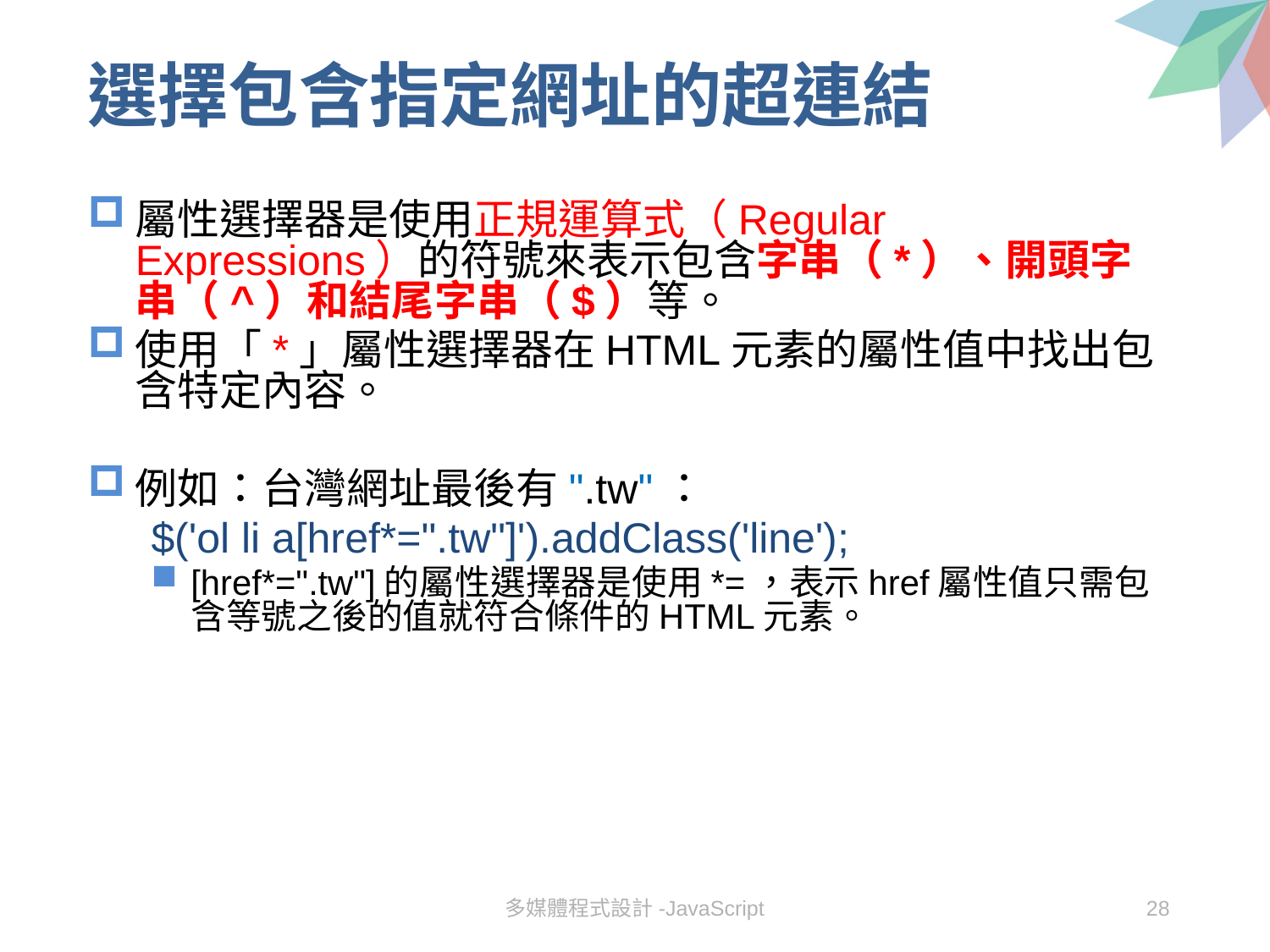

# 選擇包含指定網址的超連結
屬性選擇器是使用正規運算式（Regular Expressions）的符號來表示包含字串（*）、開頭字串（^）和結尾字串（$）等。
使用「*」屬性選擇器在HTML元素的屬性值中找出包含特定內容。

例如：台灣網址最後有".tw"：
$('ol li a[href*=".tw"]').addClass('line');
[href*=".tw"]的屬性選擇器是使用*=，表示href屬性值只需包含等號之後的值就符合條件的HTML元素。
多媒體程式設計-JavaScript
28